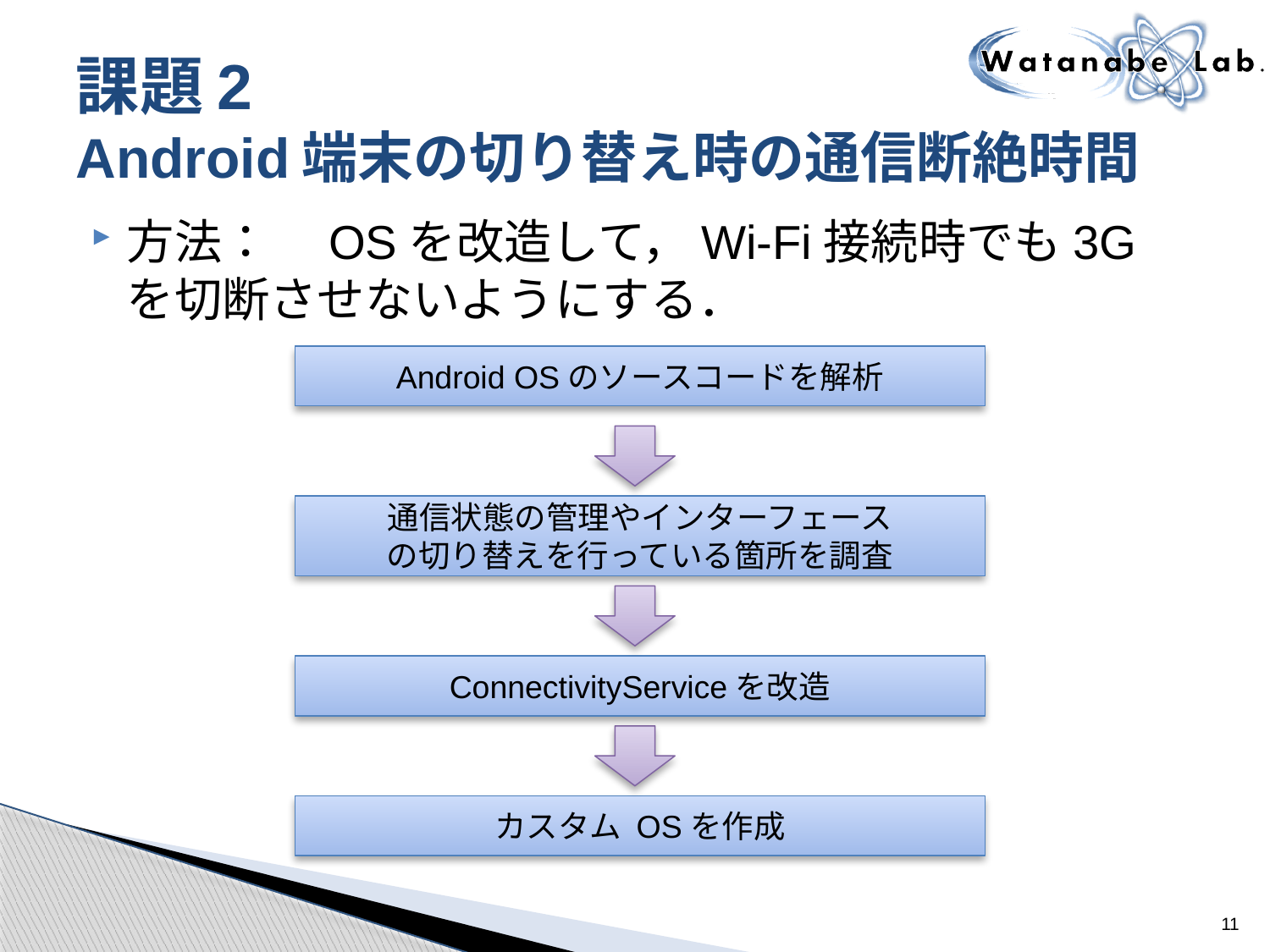

# 課題2 Android端末の切り替え時の通信断絶時間
方法：　OSを改造して，Wi-Fi接続時でも3Gを切断させないようにする．
Android OSのソースコードを解析

通信状態の管理やインターフェース
の切り替えを行っている箇所を調査

ConnectivityServiceを改造

カスタム OSを作成
11